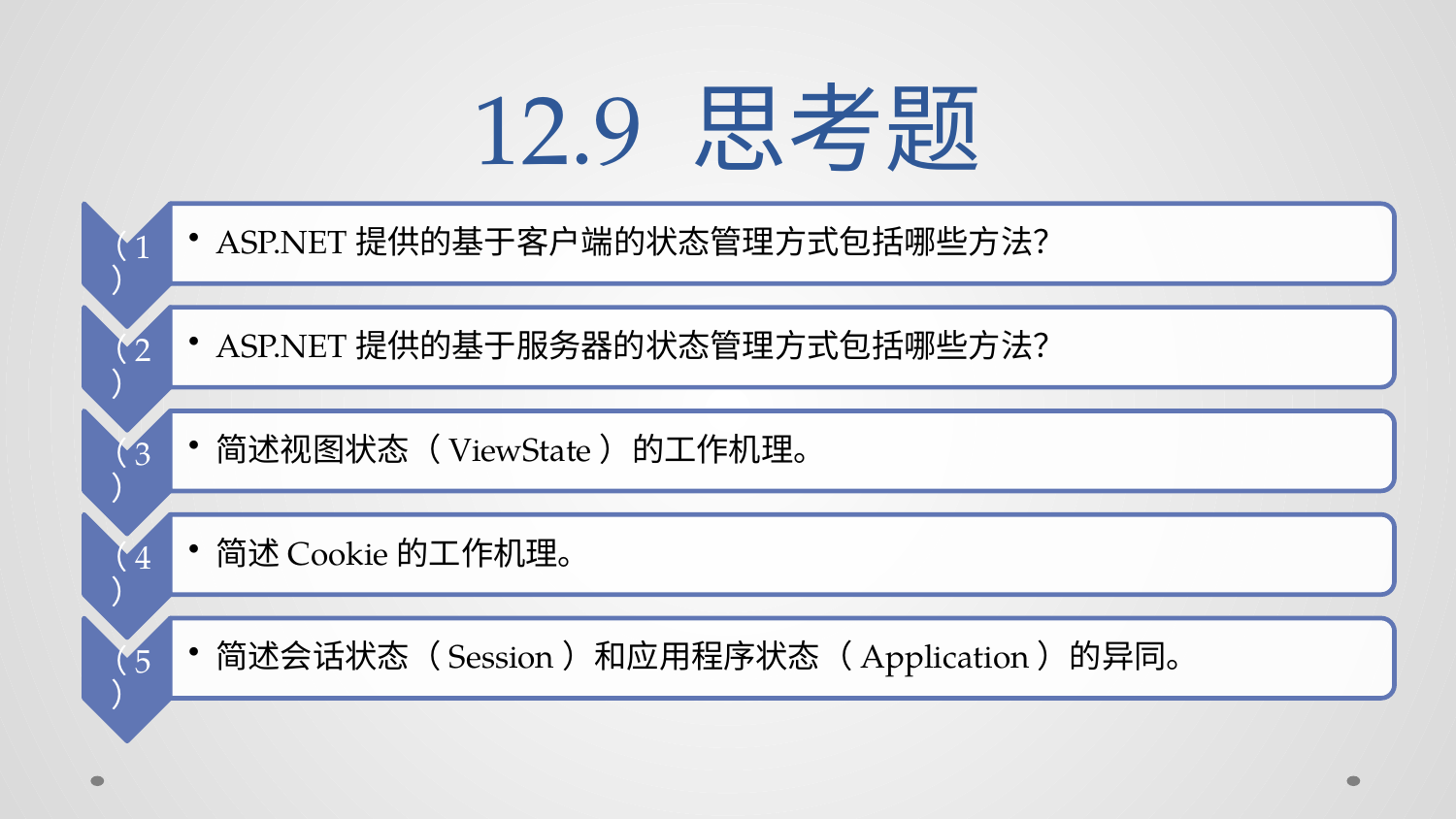

# 12.9 思考题
（1）
ASP.NET提供的基于客户端的状态管理方式包括哪些方法？
（2）
ASP.NET提供的基于服务器的状态管理方式包括哪些方法？
（3）
简述视图状态（ViewState）的工作机理。
（4）
简述Cookie的工作机理。
（5）
简述会话状态（Session）和应用程序状态（Application）的异同。